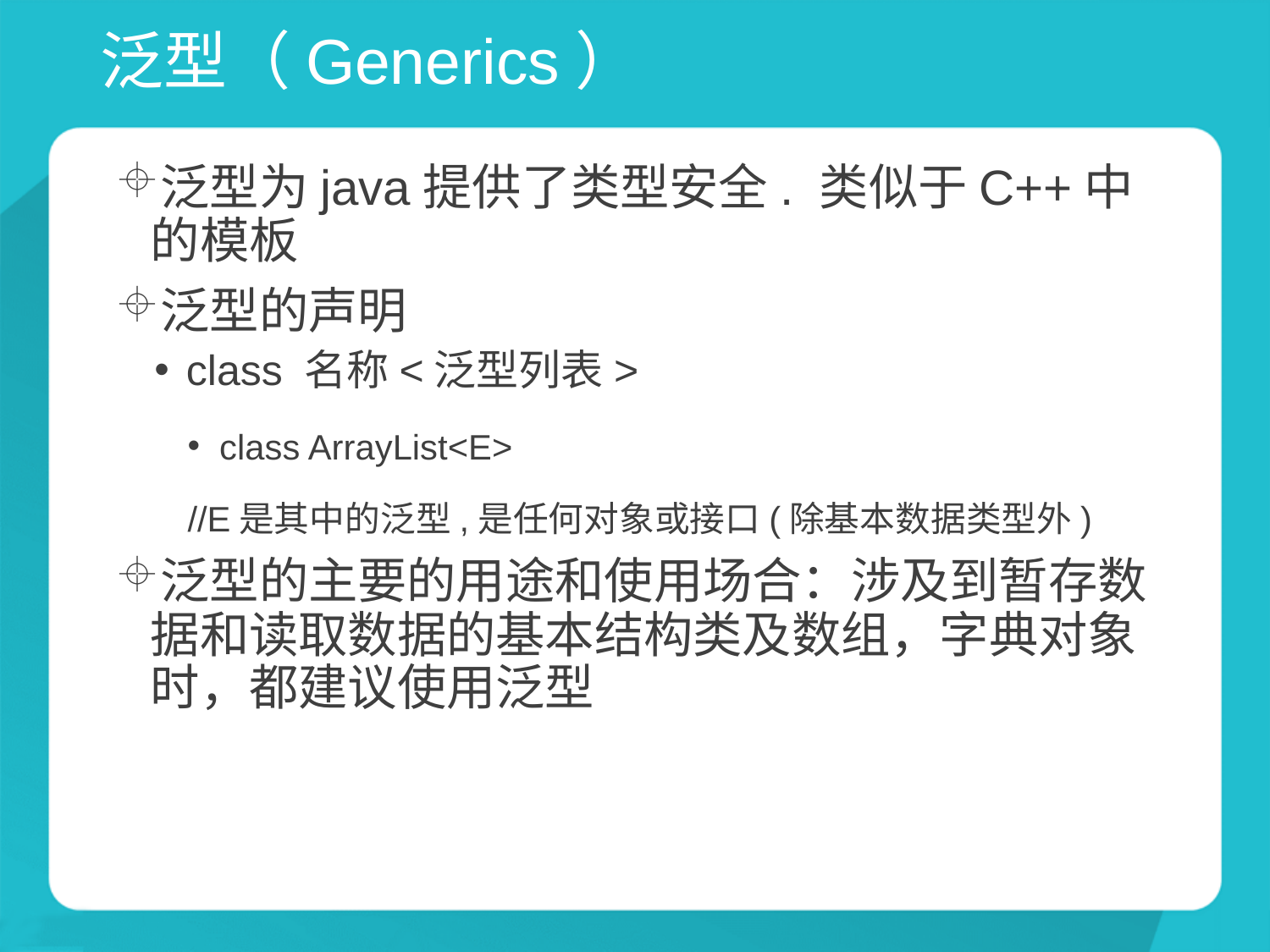

# 泛型（Generics）
泛型为java提供了类型安全. 类似于C++中的模板
泛型的声明
class 名称<泛型列表>
class ArrayList<E>
//E是其中的泛型,是任何对象或接口(除基本数据类型外)
泛型的主要的用途和使用场合：涉及到暂存数据和读取数据的基本结构类及数组，字典对象时，都建议使用泛型